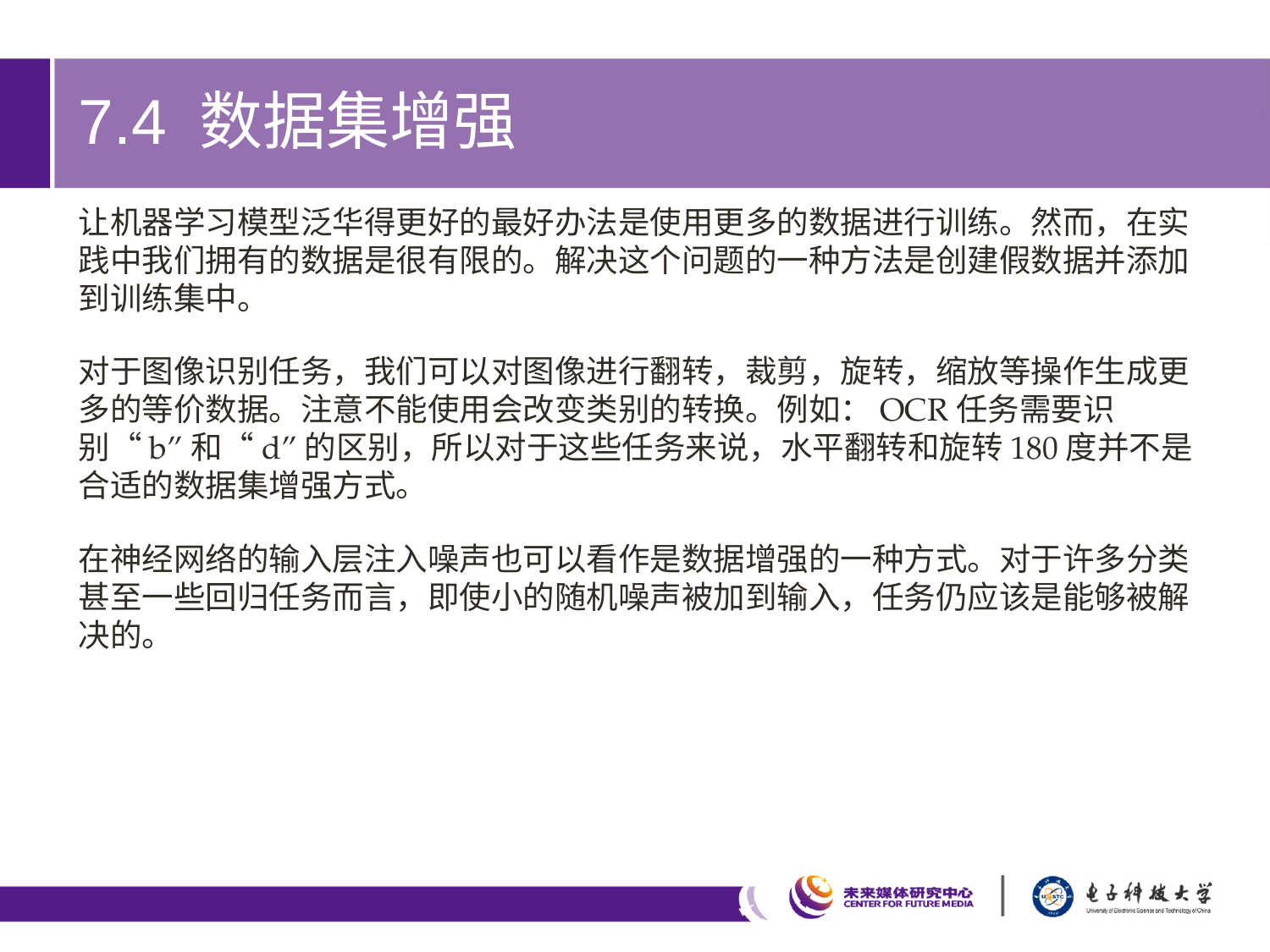

# 7.4 数据集增强
让机器学习模型泛华得更好的最好办法是使用更多的数据进行训练。然而，在实践中我们拥有的数据是很有限的。解决这个问题的一种方法是创建假数据并添加到训练集中。
对于图像识别任务，我们可以对图像进行翻转，裁剪，旋转，缩放等操作生成更多的等价数据。注意不能使用会改变类别的转换。例如：OCR任务需要识别“b”和“d”的区别，所以对于这些任务来说，水平翻转和旋转180度并不是合适的数据集增强方式。
在神经网络的输入层注入噪声也可以看作是数据增强的一种方式。对于许多分类甚至一些回归任务而言，即使小的随机噪声被加到输入，任务仍应该是能够被解决的。